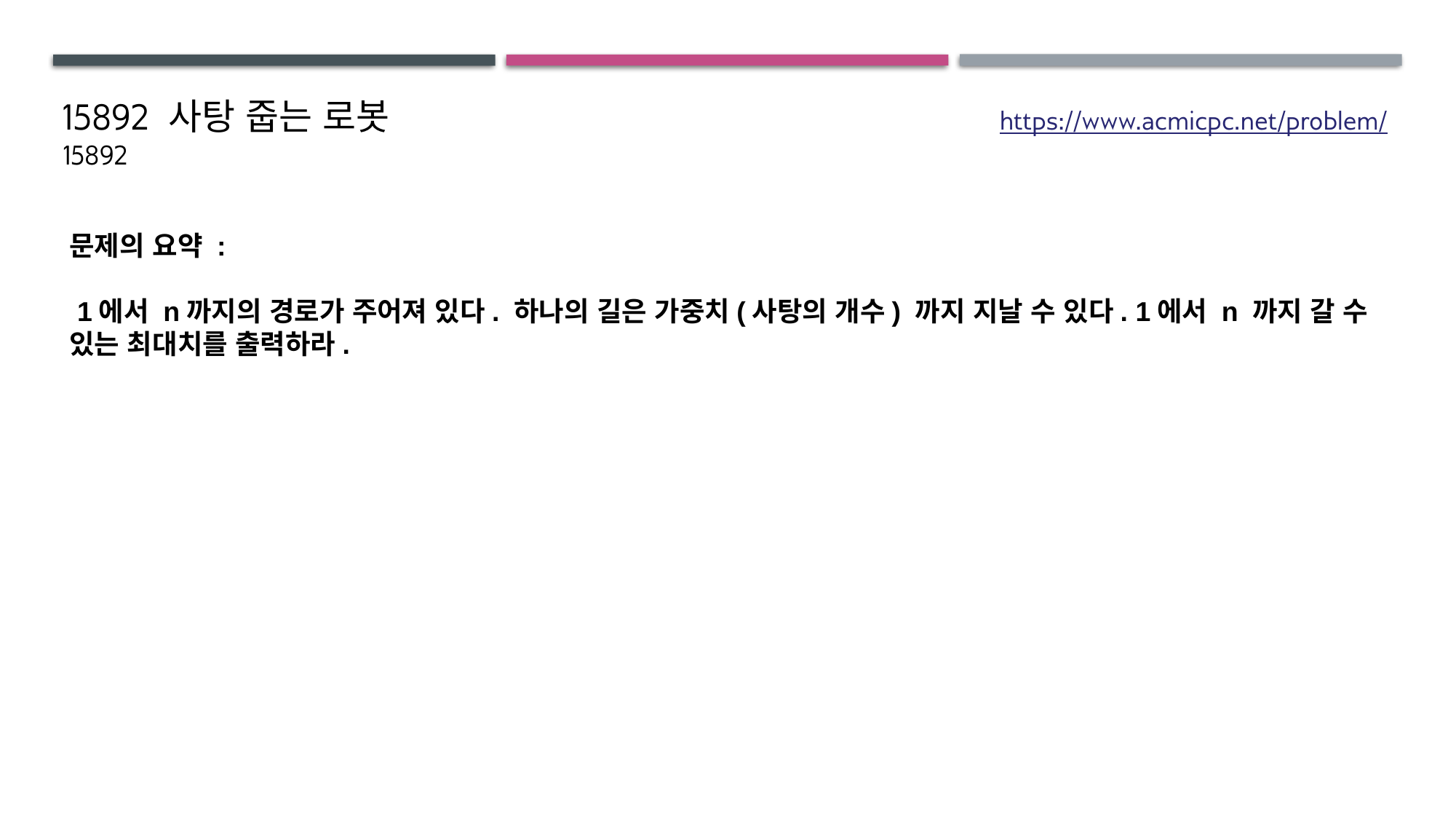

15892 사탕 줍는 로봇                                                           https://www.acmicpc.net/problem/15892

문제의 요약 :

 1에서 n까지의 경로가 주어져 있다. 하나의 길은 가중치(사탕의 개수) 까지 지날 수 있다. 1에서 n 까지 갈 수 있는 최대치를 출력하라.